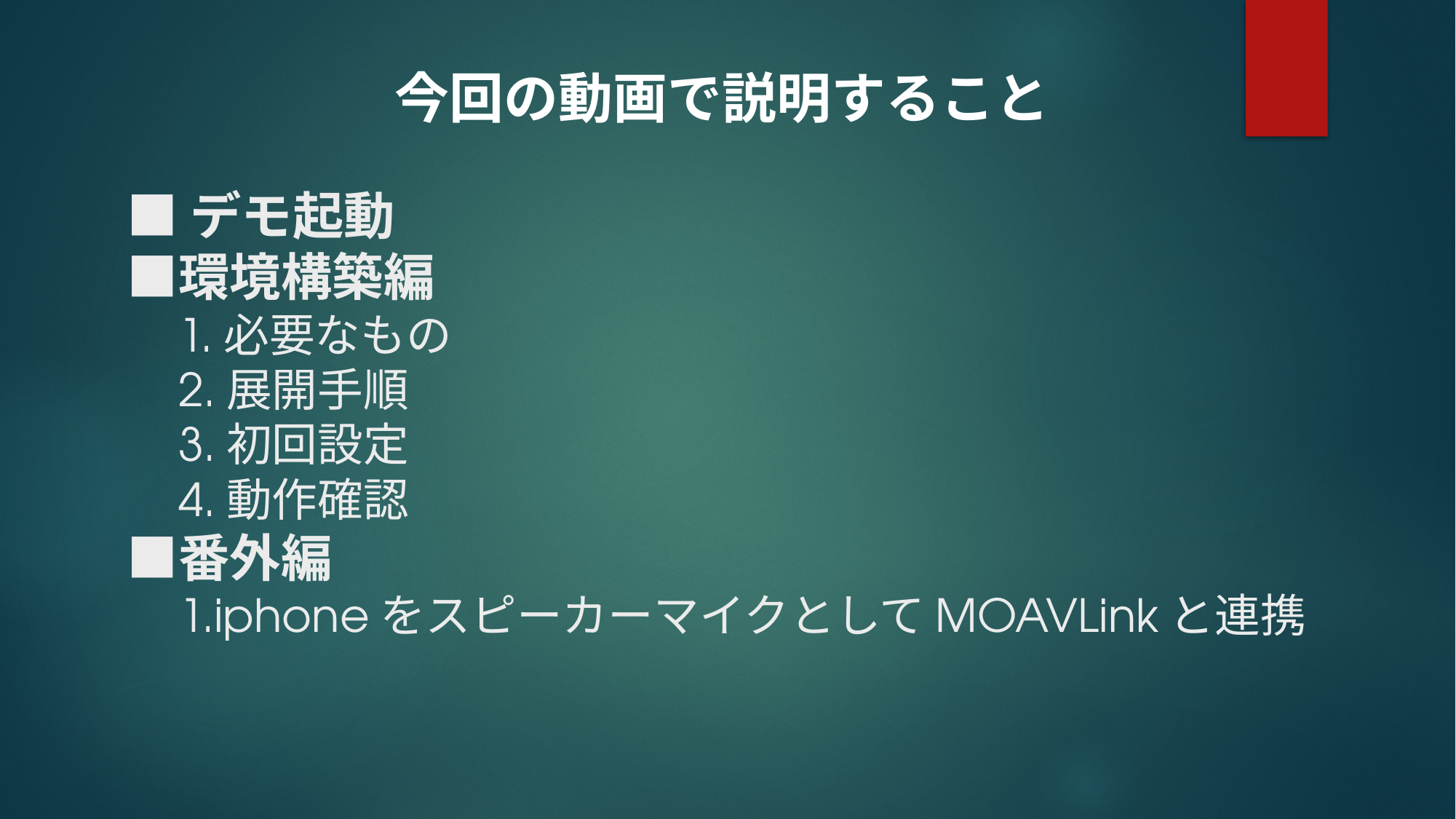

今回の動画で説明すること
# ■デモ起動 ■環境構築編 1.必要なもの 2.展開手順 3.初回設定 4.動作確認 ■番外編 1.iphoneをスピーカーマイクとしてMOAVLinkと連携